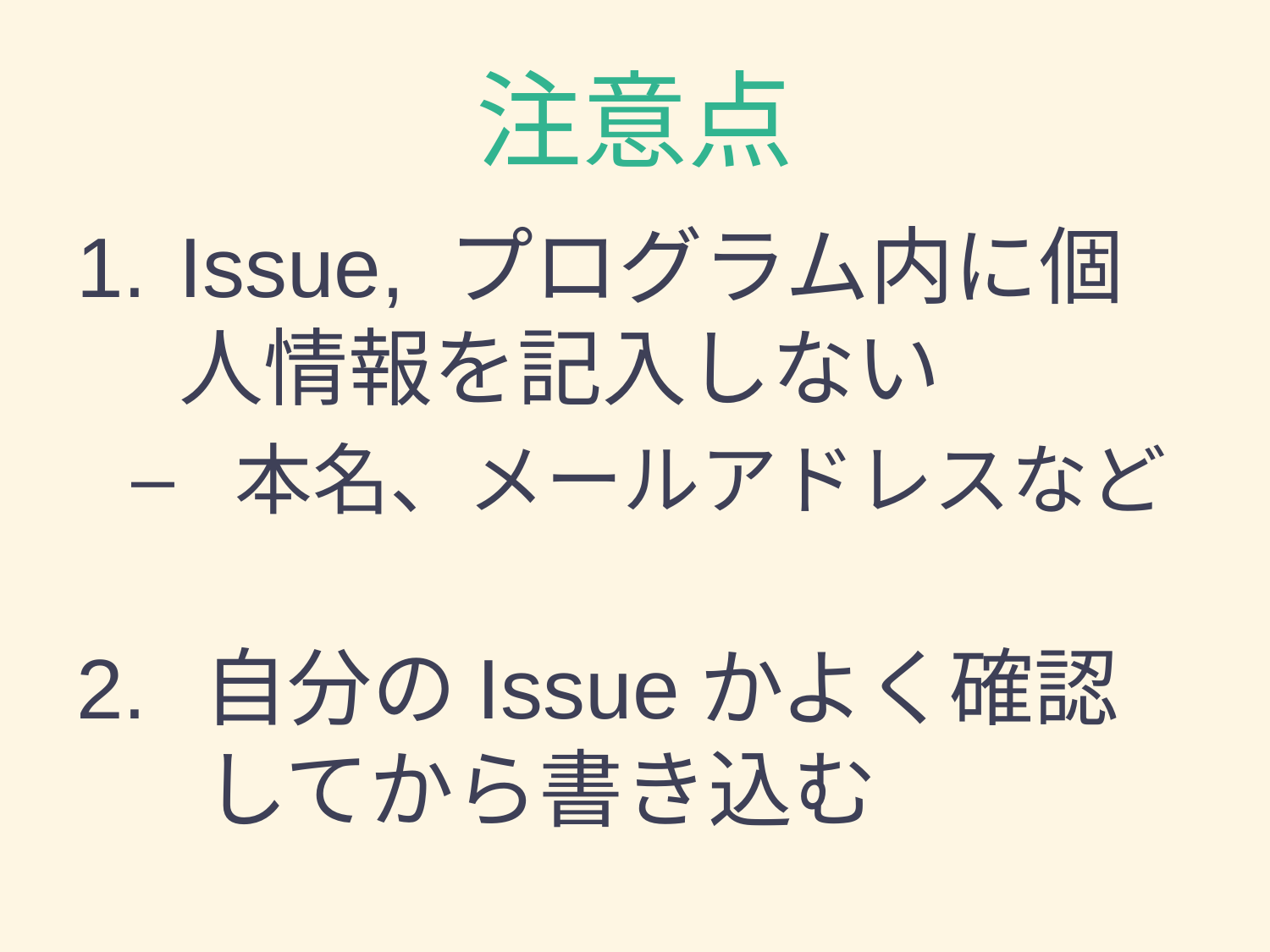

# 注意点
Issue, プログラム内に個人情報を記入しない
本名、メールアドレスなど
自分のIssueかよく確認してから書き込む